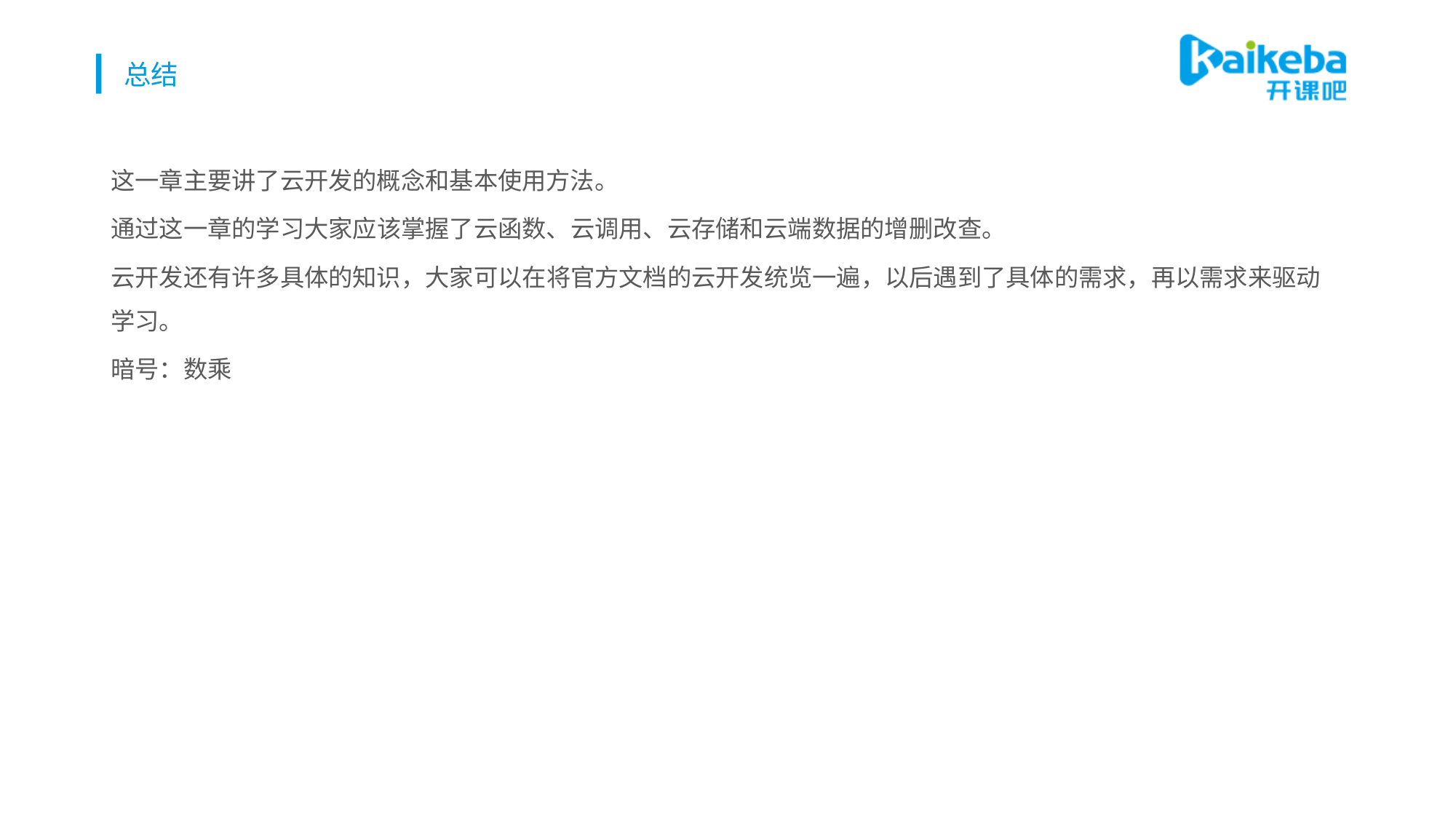

# 总结
这一章主要讲了云开发的概念和基本使用方法。
通过这一章的学习大家应该掌握了云函数、云调用、云存储和云端数据的增删改查。
云开发还有许多具体的知识，大家可以在将官方文档的云开发统览一遍，以后遇到了具体的需求，再以需求来驱动学习。
暗号：数乘